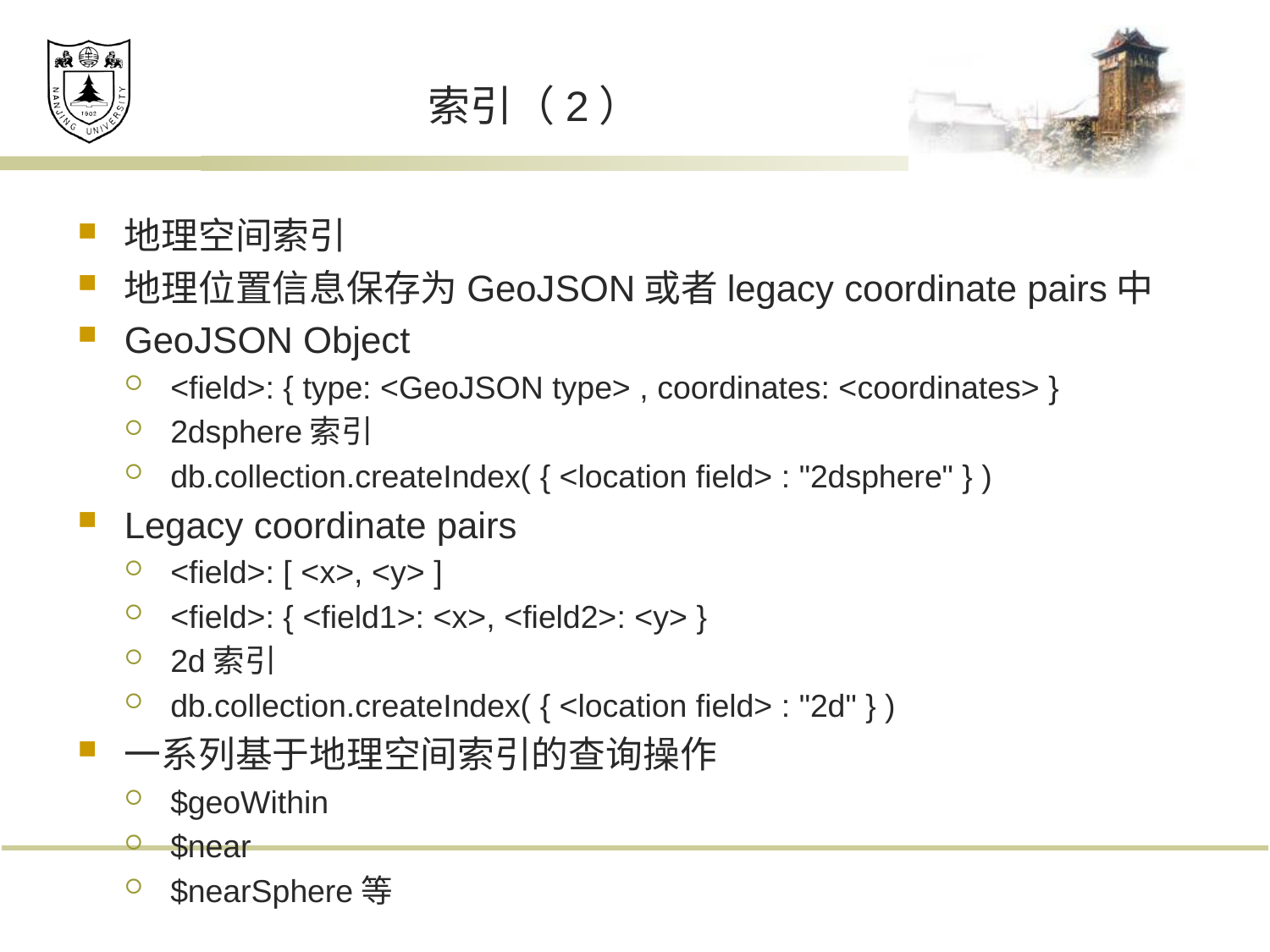

# 索引（2）
地理空间索引
地理位置信息保存为GeoJSON或者legacy coordinate pairs中
GeoJSON Object
<field>: { type: <GeoJSON type> , coordinates: <coordinates> }
2dsphere索引
db.collection.createIndex( { <location field> : "2dsphere" } )
Legacy coordinate pairs
<field>: [ <x>, <y> ]
<field>: { <field1>: <x>, <field2>: <y> }
2d索引
db.collection.createIndex( { <location field> : "2d" } )
一系列基于地理空间索引的查询操作
$geoWithin
$near
$nearSphere等